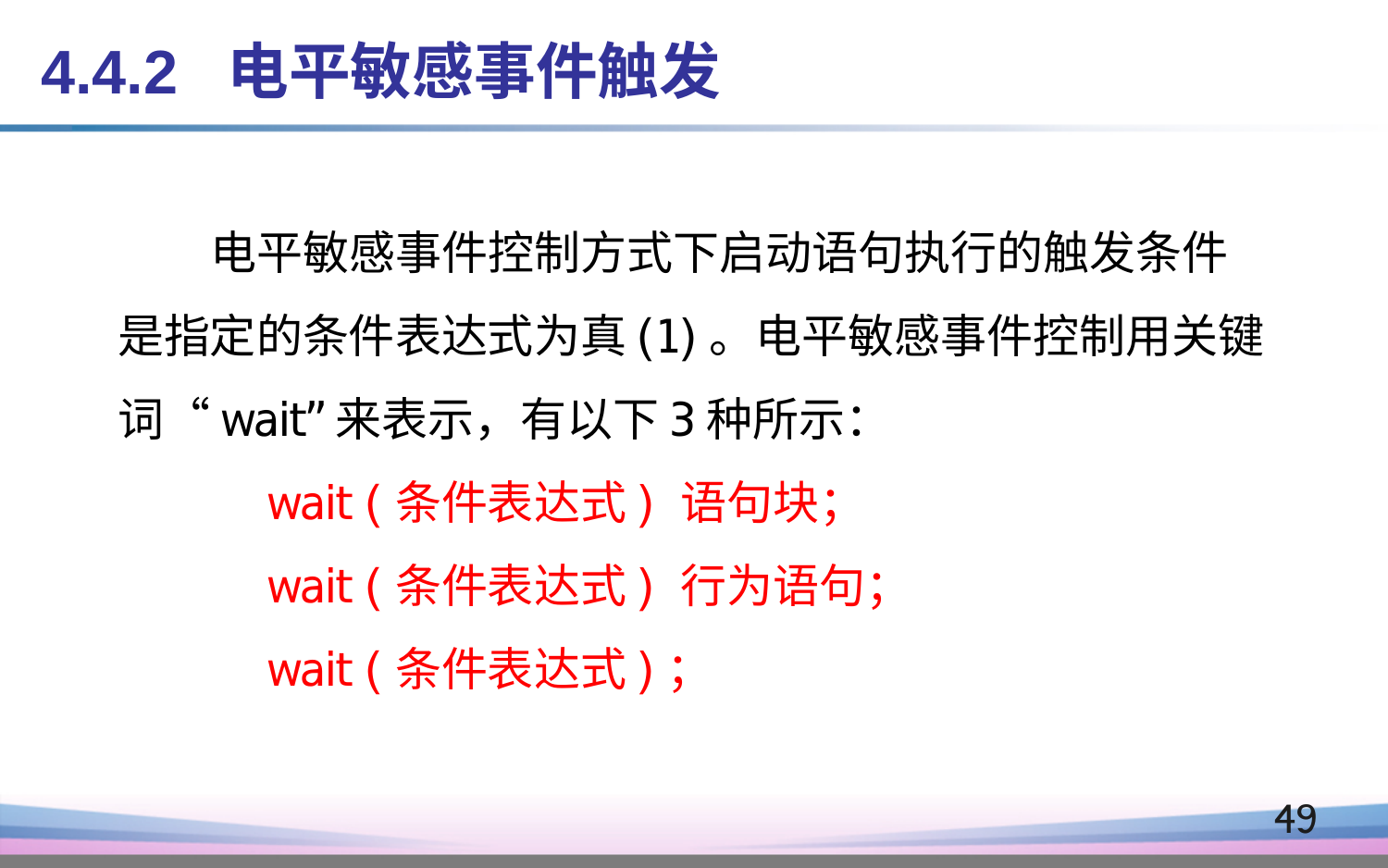

4.4.2  电平敏感事件触发
# 电平敏感事件控制方式下启动语句执行的触发条件是指定的条件表达式为真(1)。电平敏感事件控制用关键词“wait”来表示，有以下3种所示： 　　　wait (条件表达式) 语句块； 　　　wait (条件表达式) 行为语句； 　　　wait (条件表达式)；
49